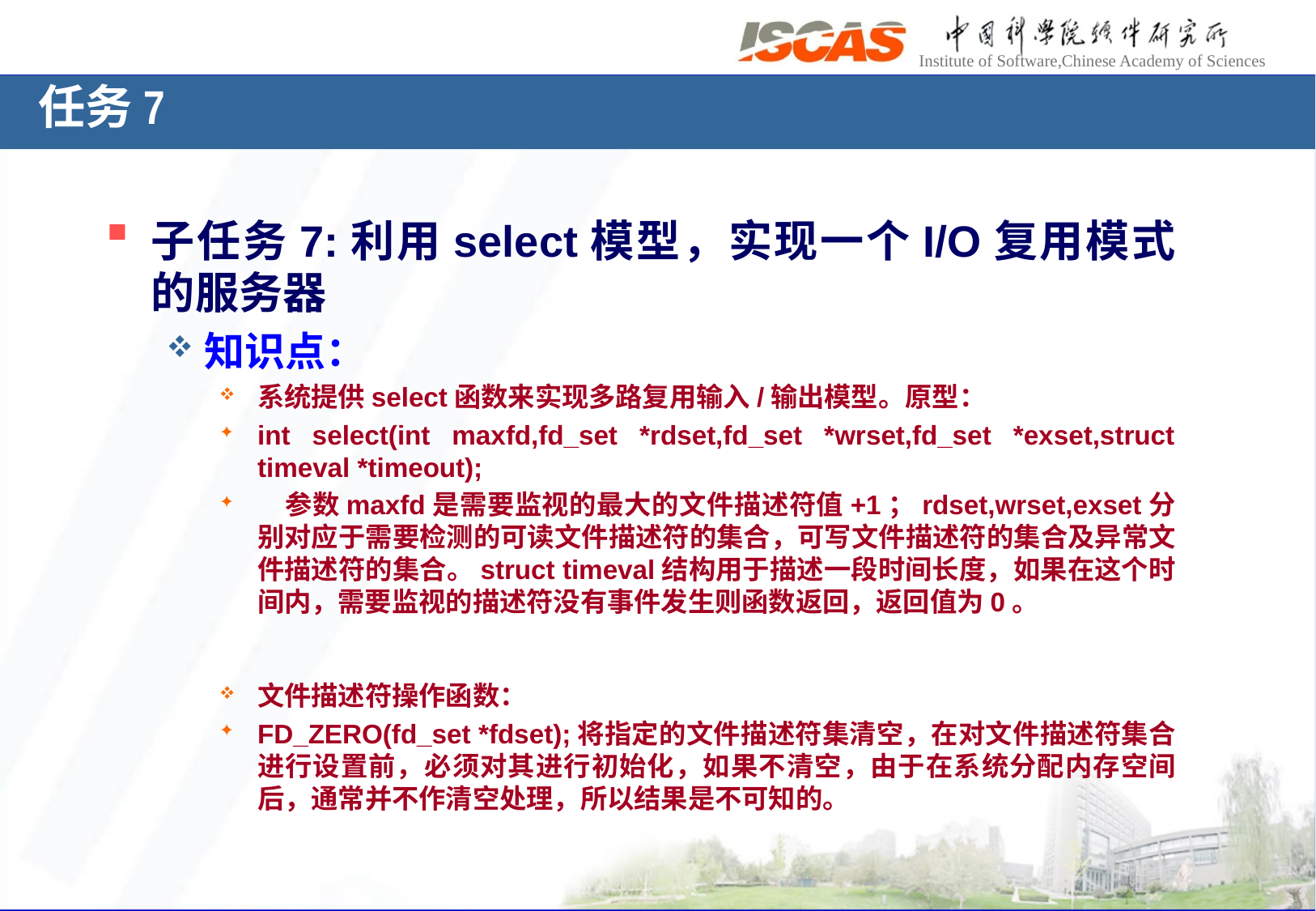

任务7
子任务7:利用select模型，实现一个I/O复用模式的服务器
知识点：
系统提供select函数来实现多路复用输入/输出模型。原型：
int select(int maxfd,fd_set *rdset,fd_set *wrset,fd_set *exset,struct timeval *timeout);
　参数maxfd是需要监视的最大的文件描述符值+1；rdset,wrset,exset分别对应于需要检测的可读文件描述符的集合，可写文件描述符的集合及异常文件描述符的集合。struct timeval结构用于描述一段时间长度，如果在这个时间内，需要监视的描述符没有事件发生则函数返回，返回值为0。

文件描述符操作函数：
FD_ZERO(fd_set *fdset);将指定的文件描述符集清空，在对文件描述符集合进行设置前，必须对其进行初始化，如果不清空，由于在系统分配内存空间后，通常并不作清空处理，所以结果是不可知的。